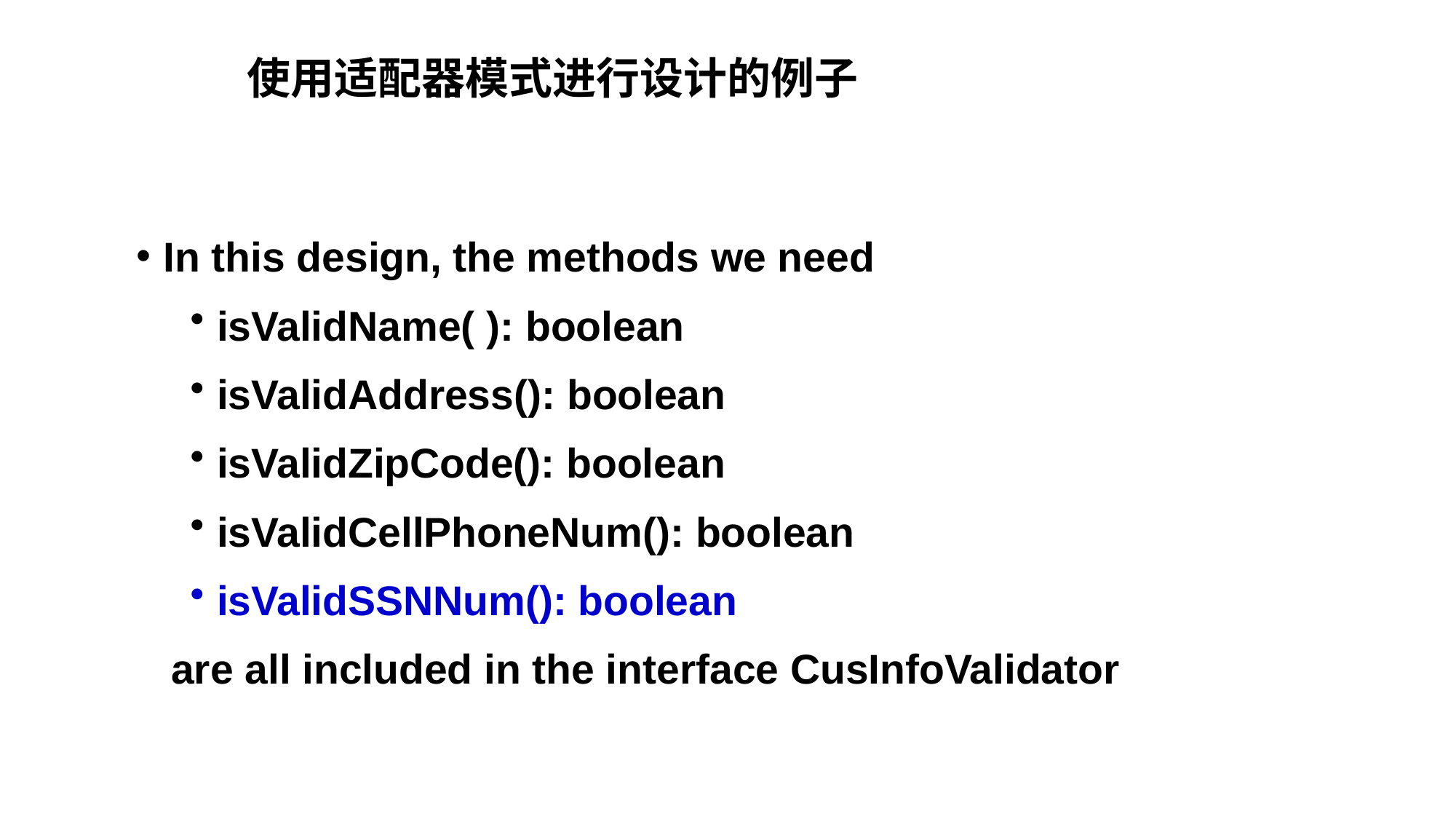

# 使用适配器模式进行设计的例子
In this design, the methods we need
isValidName( ): boolean
isValidAddress(): boolean
isValidZipCode(): boolean
isValidCellPhoneNum(): boolean
isValidSSNNum(): boolean
   are all included in the interface CusInfoValidator
37